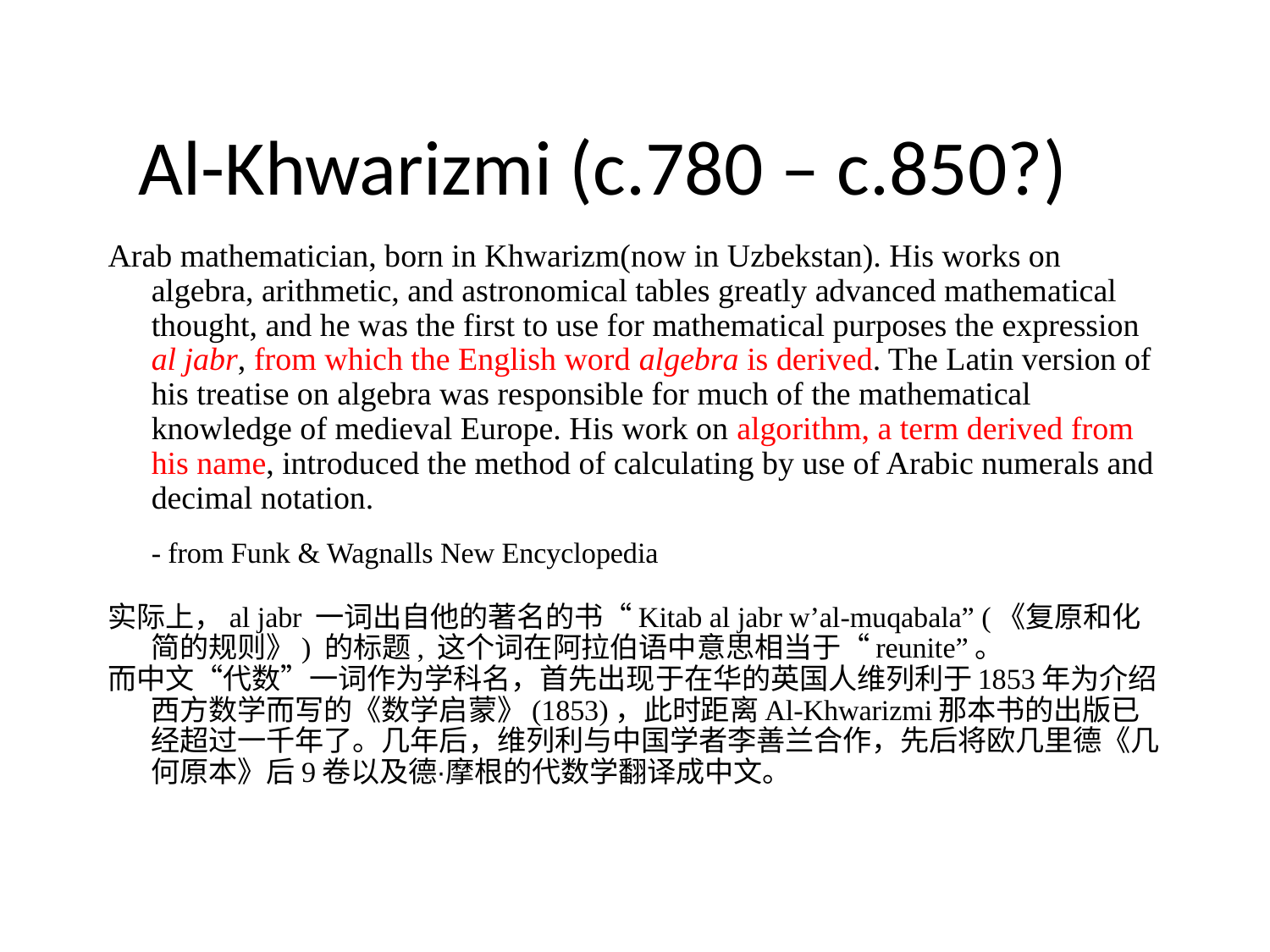

# Al-Khwarizmi (c.780 – c.850?)
Arab mathematician, born in Khwarizm(now in Uzbekstan). His works on algebra, arithmetic, and astronomical tables greatly advanced mathematical thought, and he was the first to use for mathematical purposes the expression al jabr, from which the English word algebra is derived. The Latin version of his treatise on algebra was responsible for much of the mathematical knowledge of medieval Europe. His work on algorithm, a term derived from his name, introduced the method of calculating by use of Arabic numerals and decimal notation.
			- from Funk & Wagnalls New Encyclopedia

实际上，al jabr 一词出自他的著名的书“Kitab al jabr w’al-muqabala” (《复原和化简的规则》) 的标题, 这个词在阿拉伯语中意思相当于“reunite”。
而中文“代数”一词作为学科名，首先出现于在华的英国人维列利于1853年为介绍西方数学而写的《数学启蒙》(1853)，此时距离Al-Khwarizmi那本书的出版已经超过一千年了。几年后，维列利与中国学者李善兰合作，先后将欧几里德《几何原本》后9卷以及德∙摩根的代数学翻译成中文。